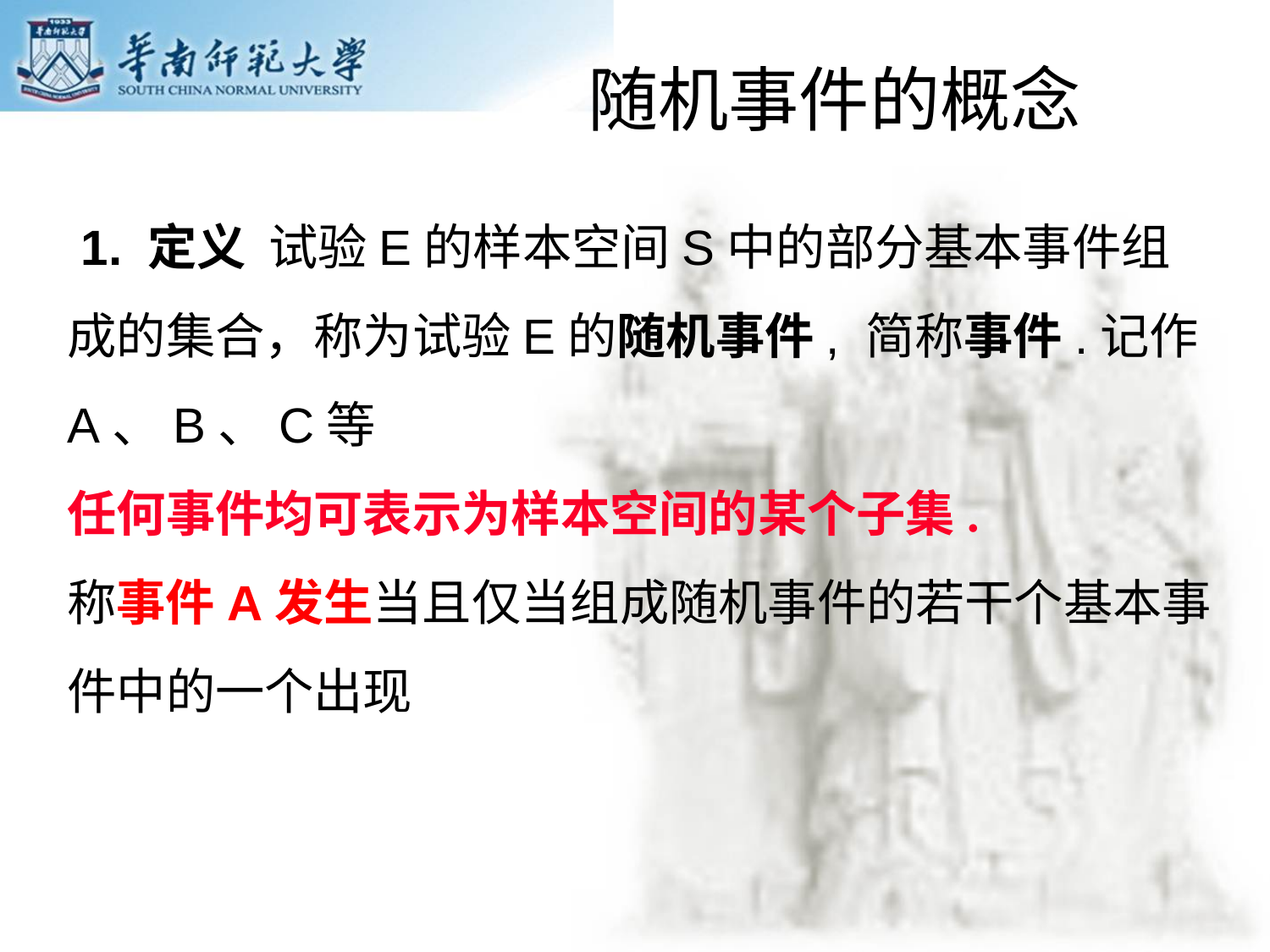

随机事件的概念
 1. 定义  试验E的样本空间S中的部分基本事件组成的集合，称为试验E的随机事件, 简称事件.记作A、B、C等
任何事件均可表示为样本空间的某个子集.
称事件A发生当且仅当组成随机事件的若干个基本事件中的一个出现